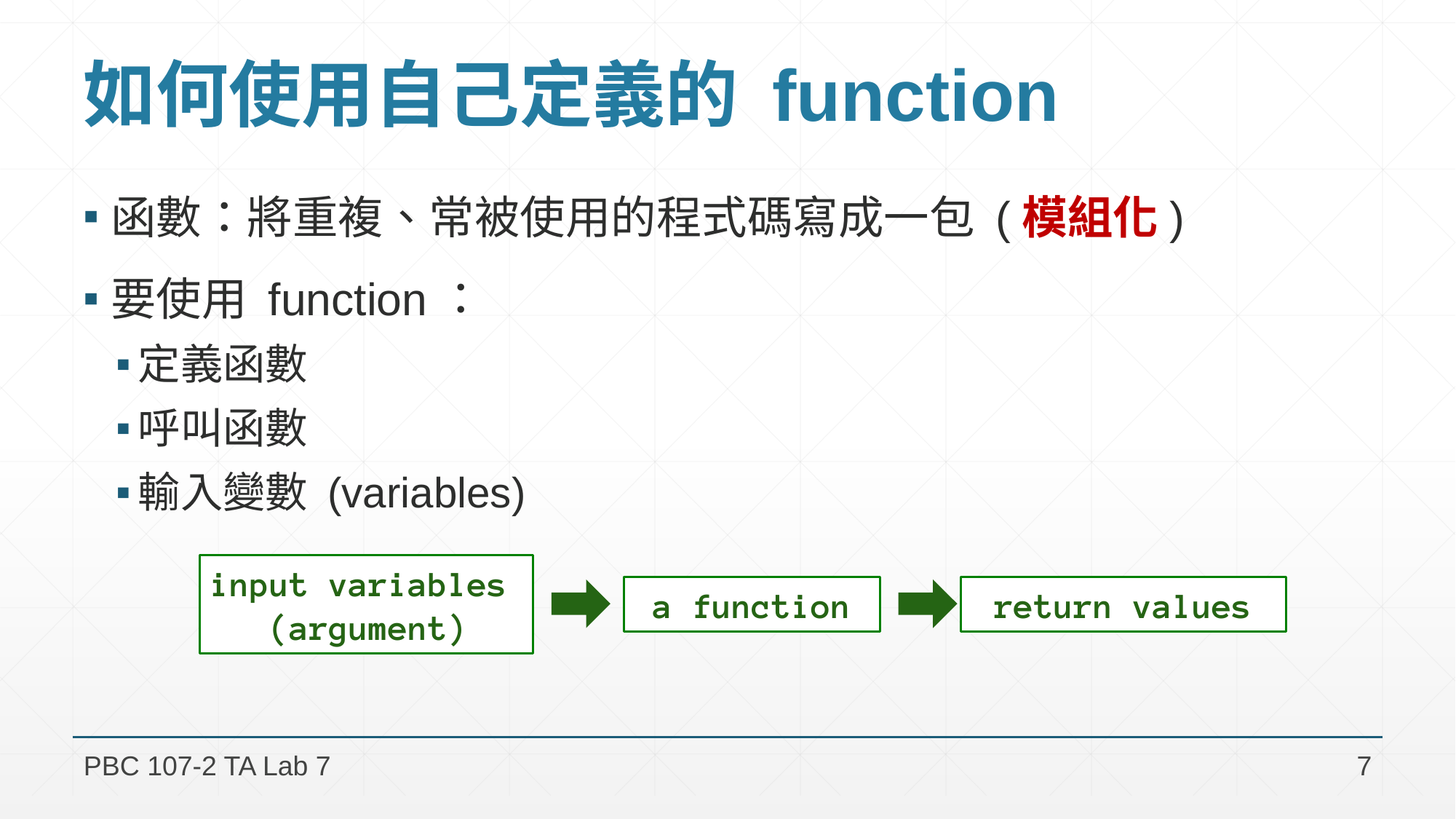

# 如何使用自己定義的 function
函數：將重複、常被使用的程式碼寫成一包 (模組化)
要使用 function：
定義函數
呼叫函數
輸入變數 (variables)

input variables
   (argument)
a function
return values

PBC 107-2 TA Lab 7
7